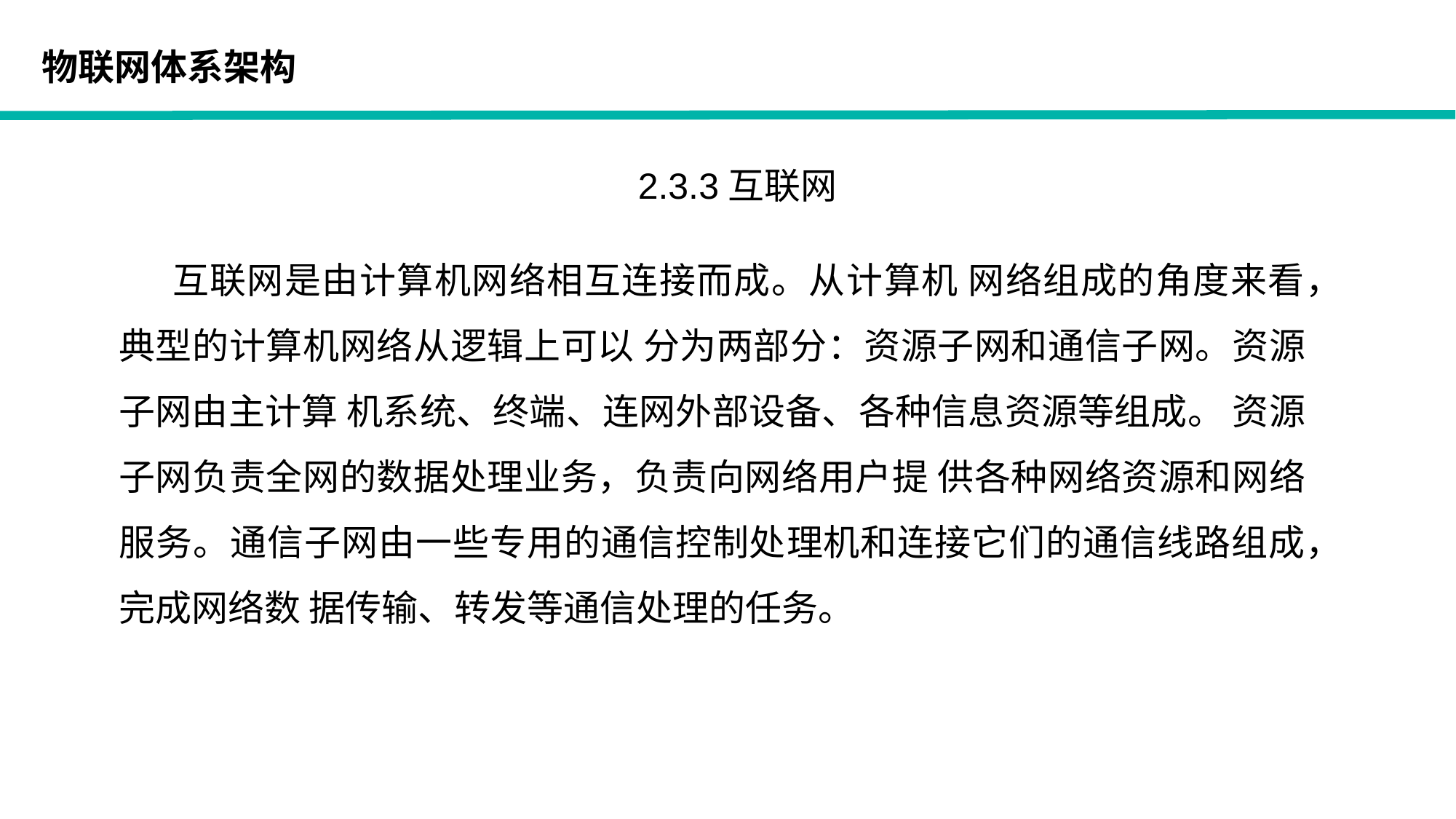

2.3.3互联网
互联网是由计算机网络相互连接而成。从计算机 网络组成的角度来看，典型的计算机网络从逻辑上可以 分为两部分：资源子网和通信子网。资源子网由主计算 机系统、终端、连网外部设备、各种信息资源等组成。 资源子网负责全网的数据处理业务，负责向网络用户提 供各种网络资源和网络服务。通信子网由一些专用的通信控制处理机和连接它们的通信线路组成，完成网络数 据传输、转发等通信处理的任务。